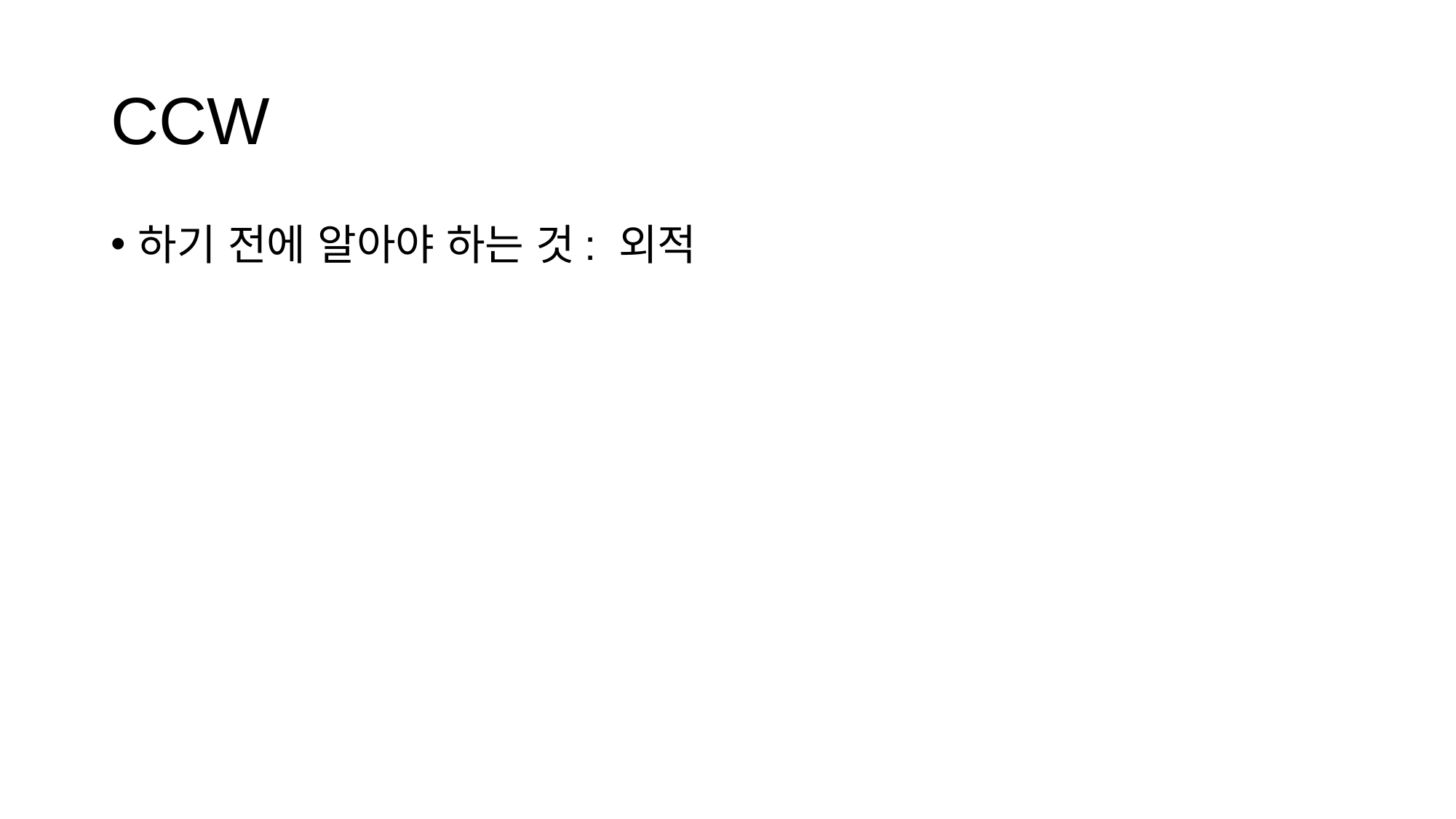

# CCW
하기 전에 알아야 하는 것: 외적